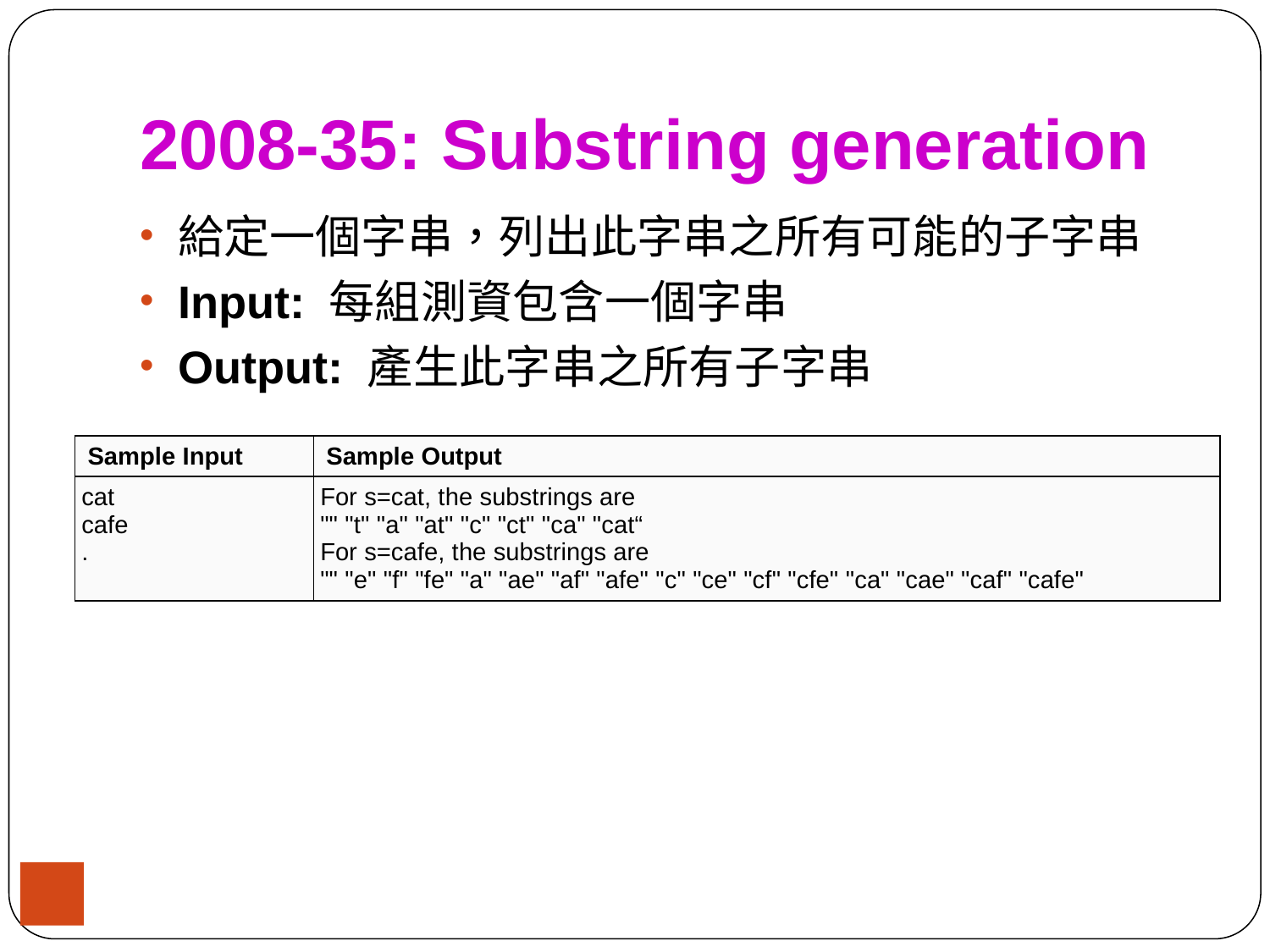

# 2008-35: Substring generation
給定一個字串，列出此字串之所有可能的子字串
Input: 每組測資包含一個字串
Output: 產生此字串之所有子字串
| Sample Input | Sample Output |
| --- | --- |
| cat cafe . | For s=cat, the substrings are "" "t" "a" "at" "c" "ct" "ca" "cat“ For s=cafe, the substrings are "" "e" "f" "fe" "a" "ae" "af" "afe" "c" "ce" "cf" "cfe" "ca" "cae" "caf" "cafe" |